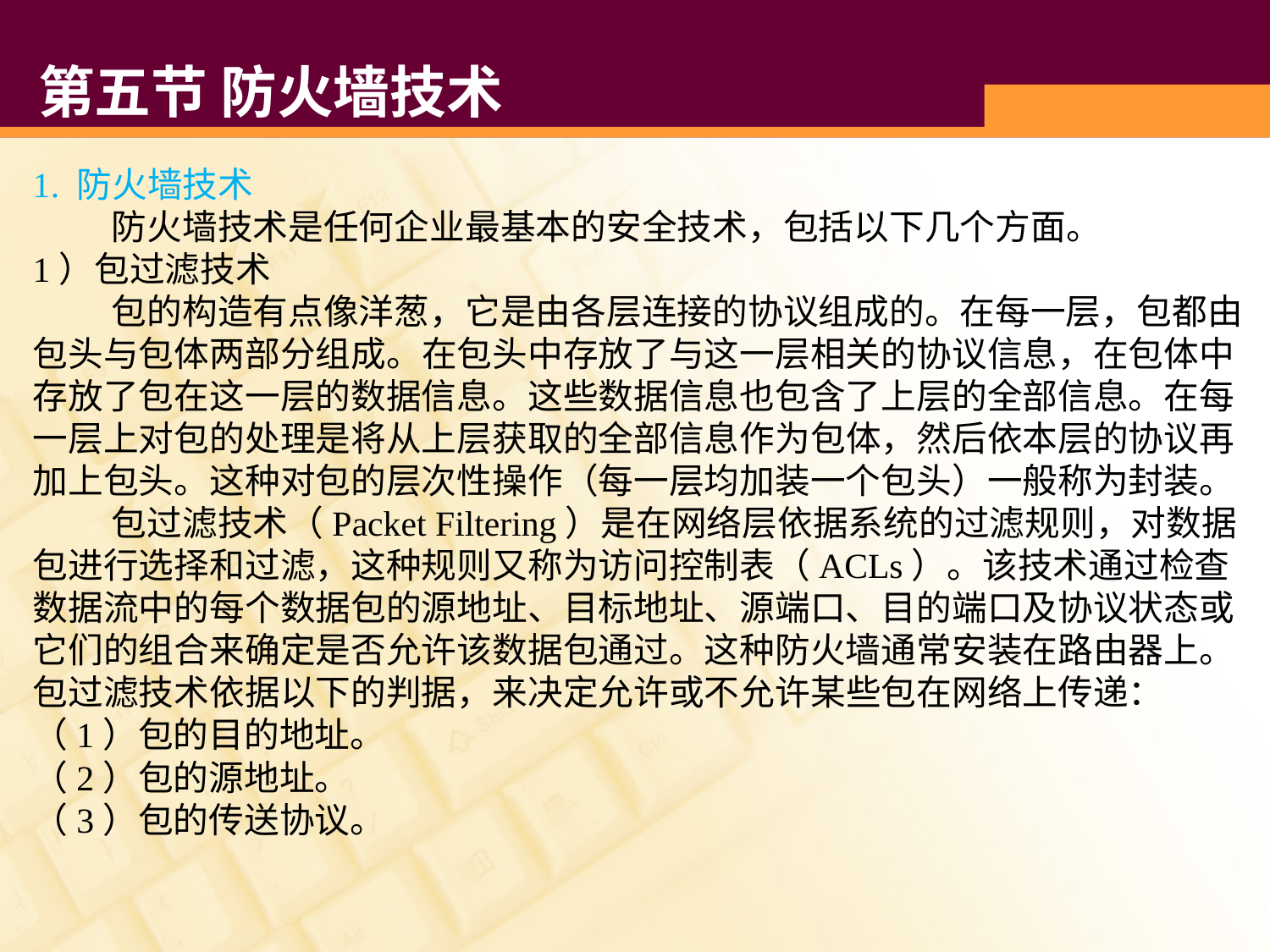

# 第五节 防火墙技术
1. 防火墙技术
         防火墙技术是任何企业最基本的安全技术，包括以下几个方面。
1）包过滤技术
         包的构造有点像洋葱，它是由各层连接的协议组成的。在每一层，包都由包头与包体两部分组成。在包头中存放了与这一层相关的协议信息，在包体中存放了包在这一层的数据信息。这些数据信息也包含了上层的全部信息。在每一层上对包的处理是将从上层获取的全部信息作为包体，然后依本层的协议再加上包头。这种对包的层次性操作（每一层均加装一个包头）一般称为封装。
         包过滤技术（Packet Filtering）是在网络层依据系统的过滤规则，对数据包进行选择和过滤，这种规则又称为访问控制表（ACLs）。该技术通过检查数据流中的每个数据包的源地址、目标地址、源端口、目的端口及协议状态或它们的组合来确定是否允许该数据包通过。这种防火墙通常安装在路由器上。包过滤技术依据以下的判据，来决定允许或不允许某些包在网络上传递：
（1）包的目的地址。
（2）包的源地址。
（3）包的传送协议。